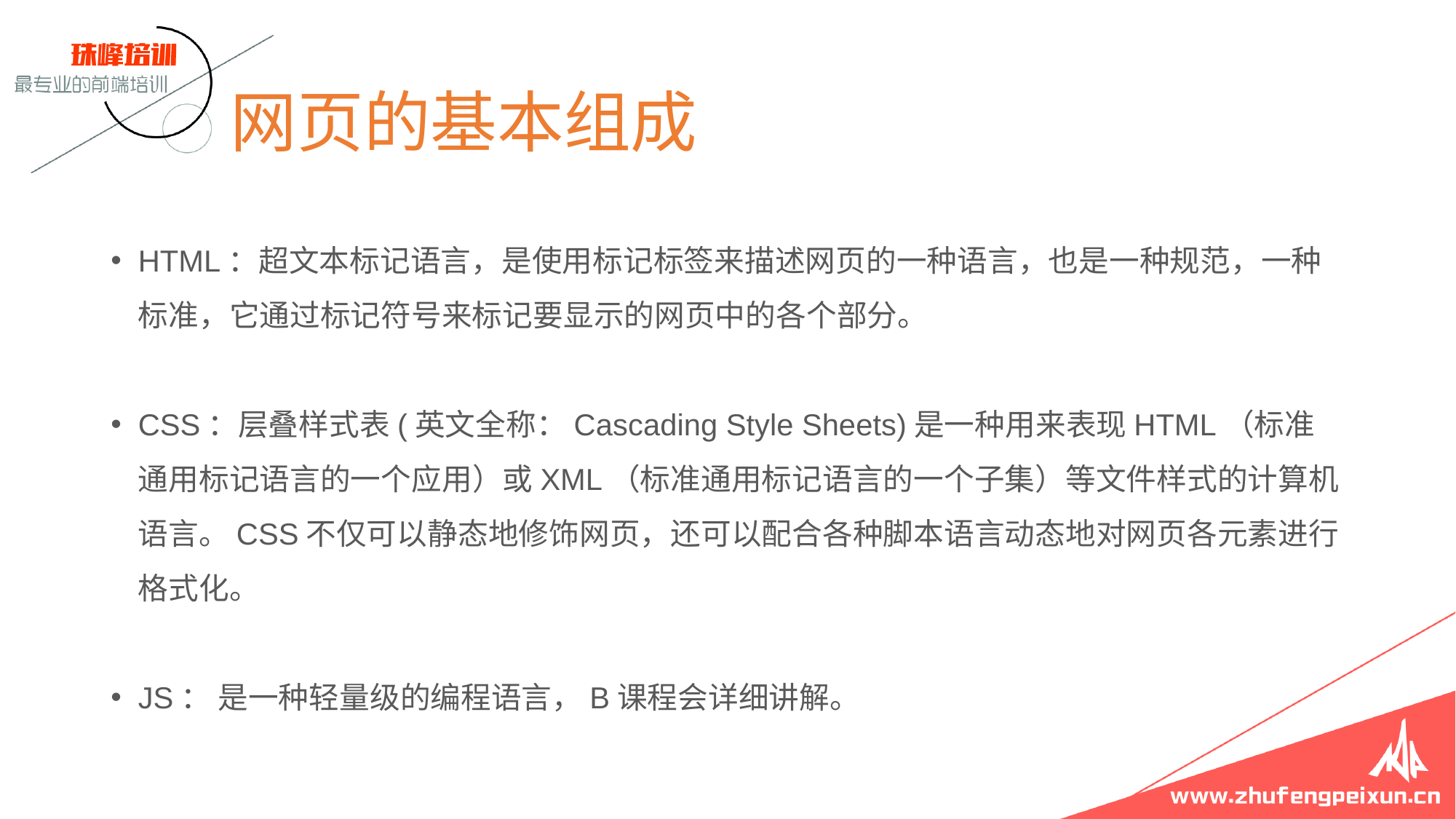

# 网页的基本组成
HTML：超文本标记语言，是使用标记标签来描述网页的一种语言，也是一种规范，一种标准，它通过标记符号来标记要显示的网页中的各个部分。

CSS：层叠样式表(英文全称：Cascading Style Sheets)是一种用来表现HTML（标准通用标记语言的一个应用）或XML（标准通用标记语言的一个子集）等文件样式的计算机语言。CSS不仅可以静态地修饰网页，还可以配合各种脚本语言动态地对网页各元素进行格式化。

JS： 是一种轻量级的编程语言，B课程会详细讲解。